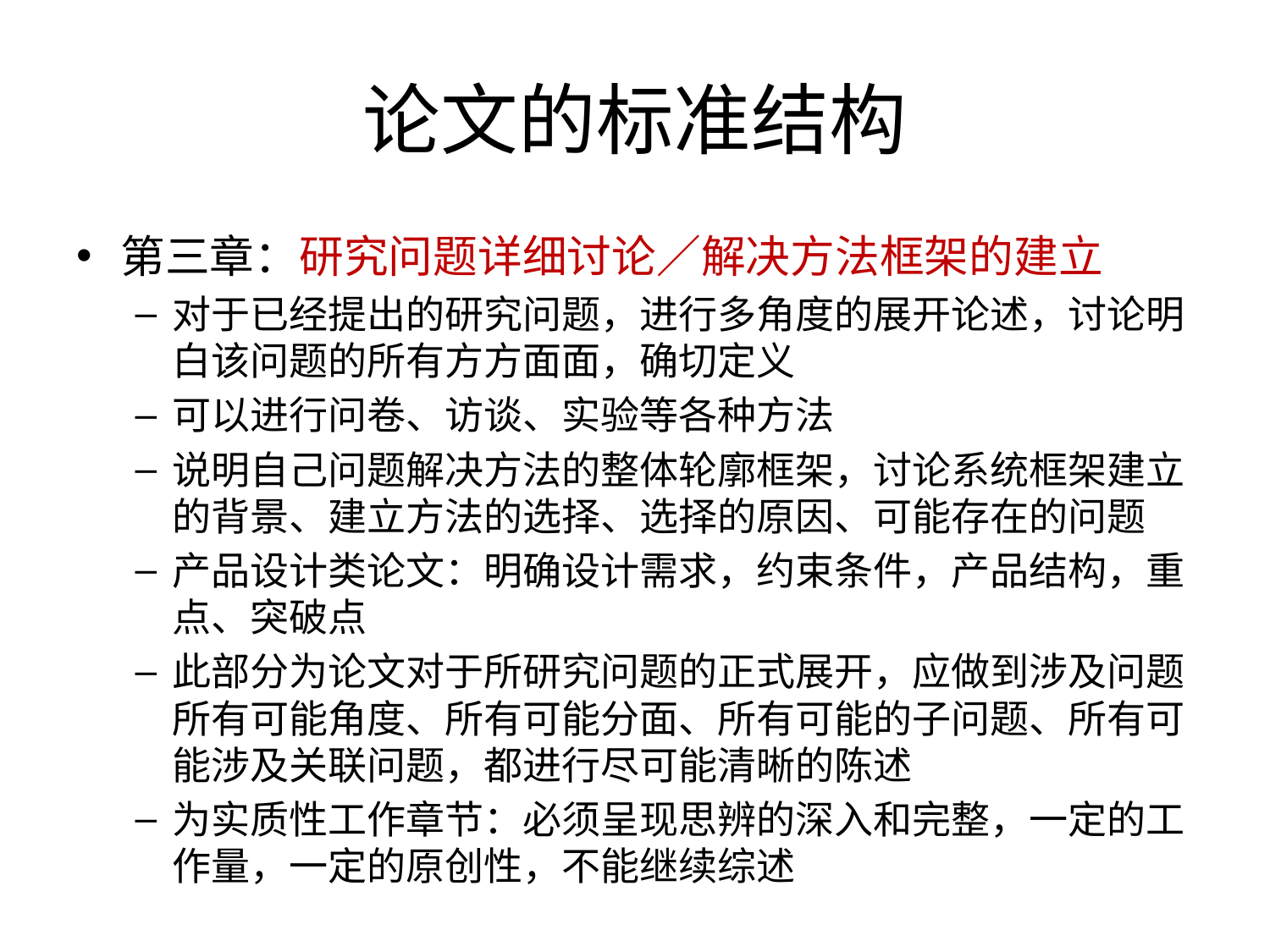

# 论文的标准结构
第三章：研究问题详细讨论／解决方法框架的建立
对于已经提出的研究问题，进行多角度的展开论述，讨论明白该问题的所有方方面面，确切定义
可以进行问卷、访谈、实验等各种方法
说明自己问题解决方法的整体轮廓框架，讨论系统框架建立的背景、建立方法的选择、选择的原因、可能存在的问题
产品设计类论文：明确设计需求，约束条件，产品结构，重点、突破点
此部分为论文对于所研究问题的正式展开，应做到涉及问题所有可能角度、所有可能分面、所有可能的子问题、所有可能涉及关联问题，都进行尽可能清晰的陈述
为实质性工作章节：必须呈现思辨的深入和完整，一定的工作量，一定的原创性，不能继续综述